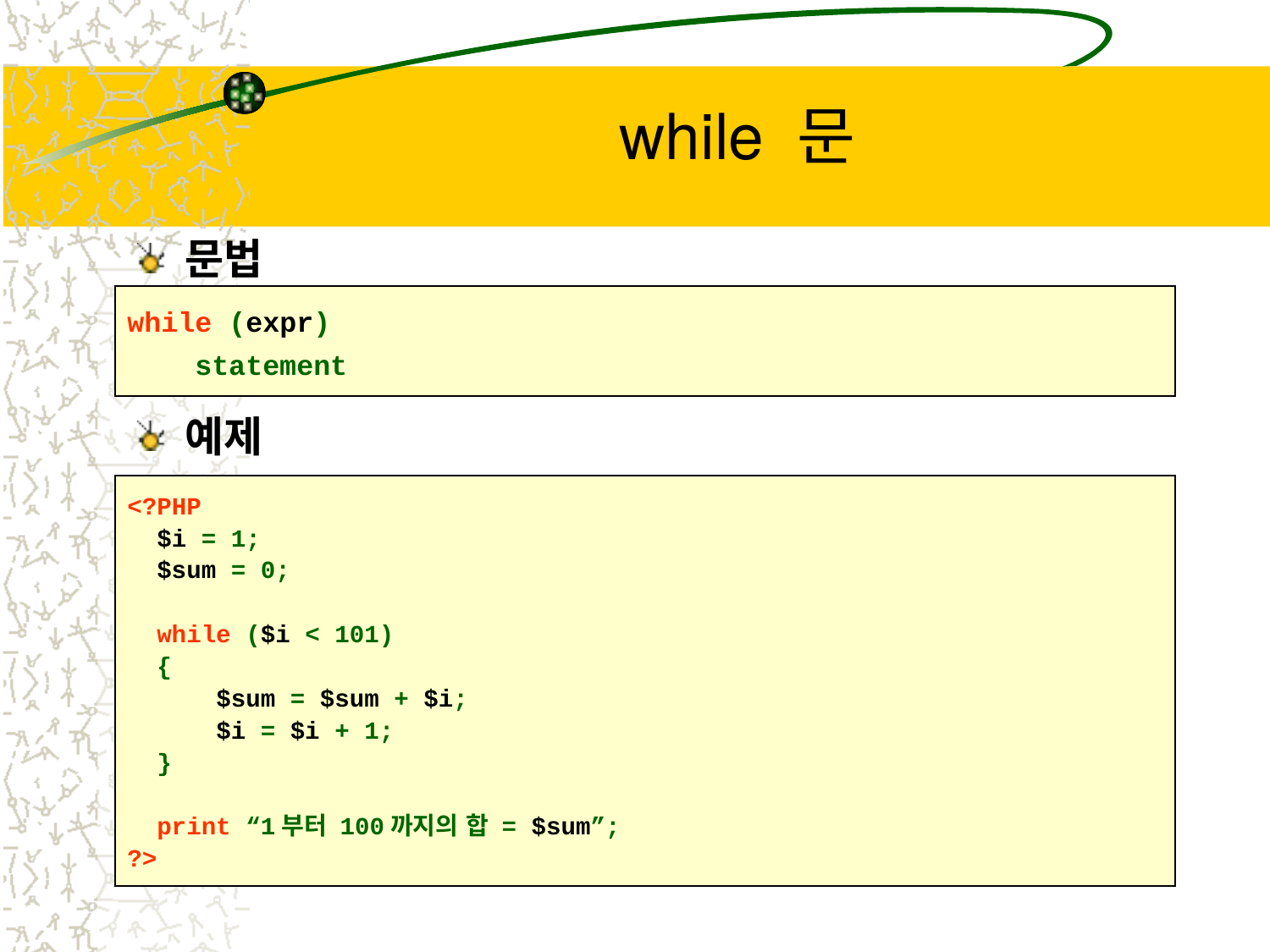

# while 문
문법

예제
while (expr)
    statement
<?PHP
  $i = 1;
  $sum = 0;

  while ($i < 101)
  {
      $sum = $sum + $i;
      $i = $i + 1;
  }

  print “1부터 100까지의 합 = $sum”;
?>